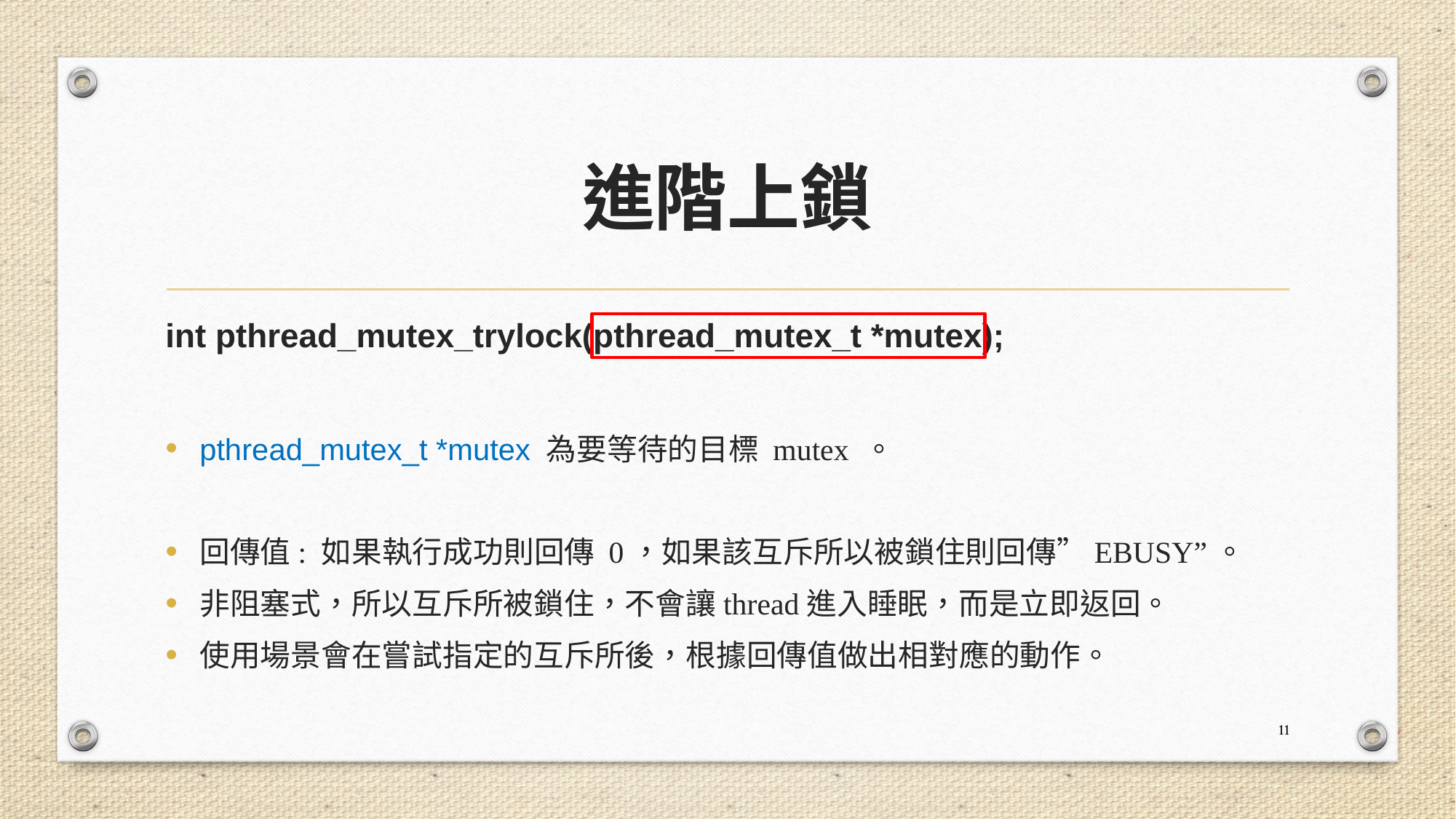

# 進階上鎖
int pthread_mutex_trylock(pthread_mutex_t *mutex);

pthread_mutex_t *mutex 為要等待的目標 mutex 。

回傳值: 如果執行成功則回傳 0，如果該互斥所以被鎖住則回傳”EBUSY”。
非阻塞式，所以互斥所被鎖住，不會讓thread進入睡眠，而是立即返回。
使用場景會在嘗試指定的互斥所後，根據回傳值做出相對應的動作。

11